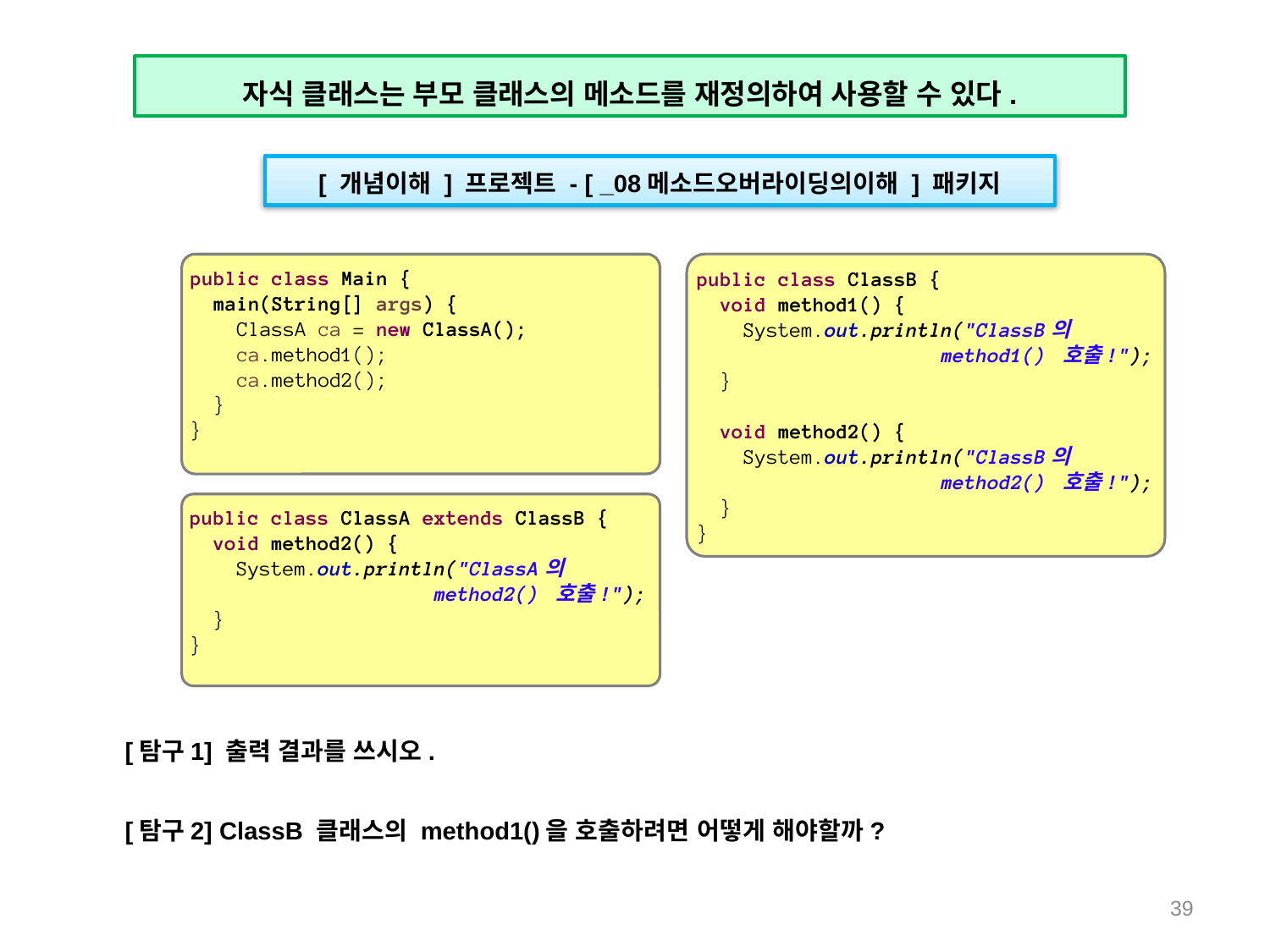

자식 클래스는 부모 클래스의 메소드를 재정의하여 사용할 수 있다.
[ 개념이해 ] 프로젝트 - [ _08메소드오버라이딩의이해 ] 패키지
public class ClassB {
  void method1() {
    System.out.println("ClassB의
                     method1() 호출!");
  }

  void method2() {
    System.out.println("ClassB의
                     method2() 호출!");
  }
}
public class Main {
  main(String[] args) {
    ClassA ca = new ClassA();
    ca.method1();
    ca.method2();
  }
}
public class ClassA extends ClassB {
  void method2() {
    System.out.println("ClassA의
                     method2() 호출!");
  }
}
[탐구1] 출력 결과를 쓰시오.
[탐구2] ClassB 클래스의 method1()을 호출하려면 어떻게 해야할까?
39